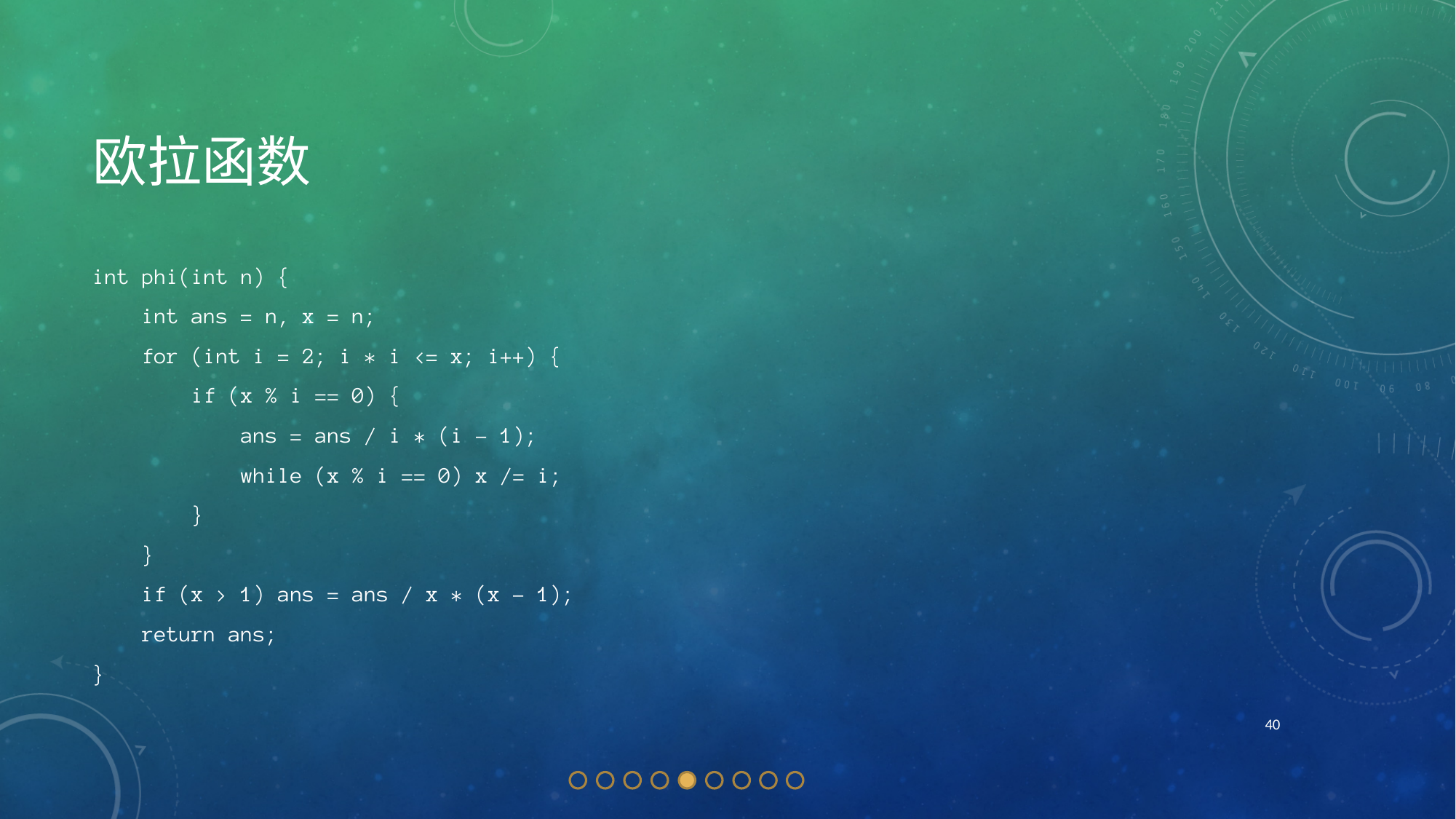

# 欧拉函数
int phi(int n) {
    int ans = n, x = n;
    for (int i = 2; i * i <= x; i++) {
        if (x % i == 0) {
            ans = ans / i * (i - 1);
            while (x % i == 0) x /= i;
        }
    }
    if (x > 1) ans = ans / x * (x - 1);
    return ans;
}
40